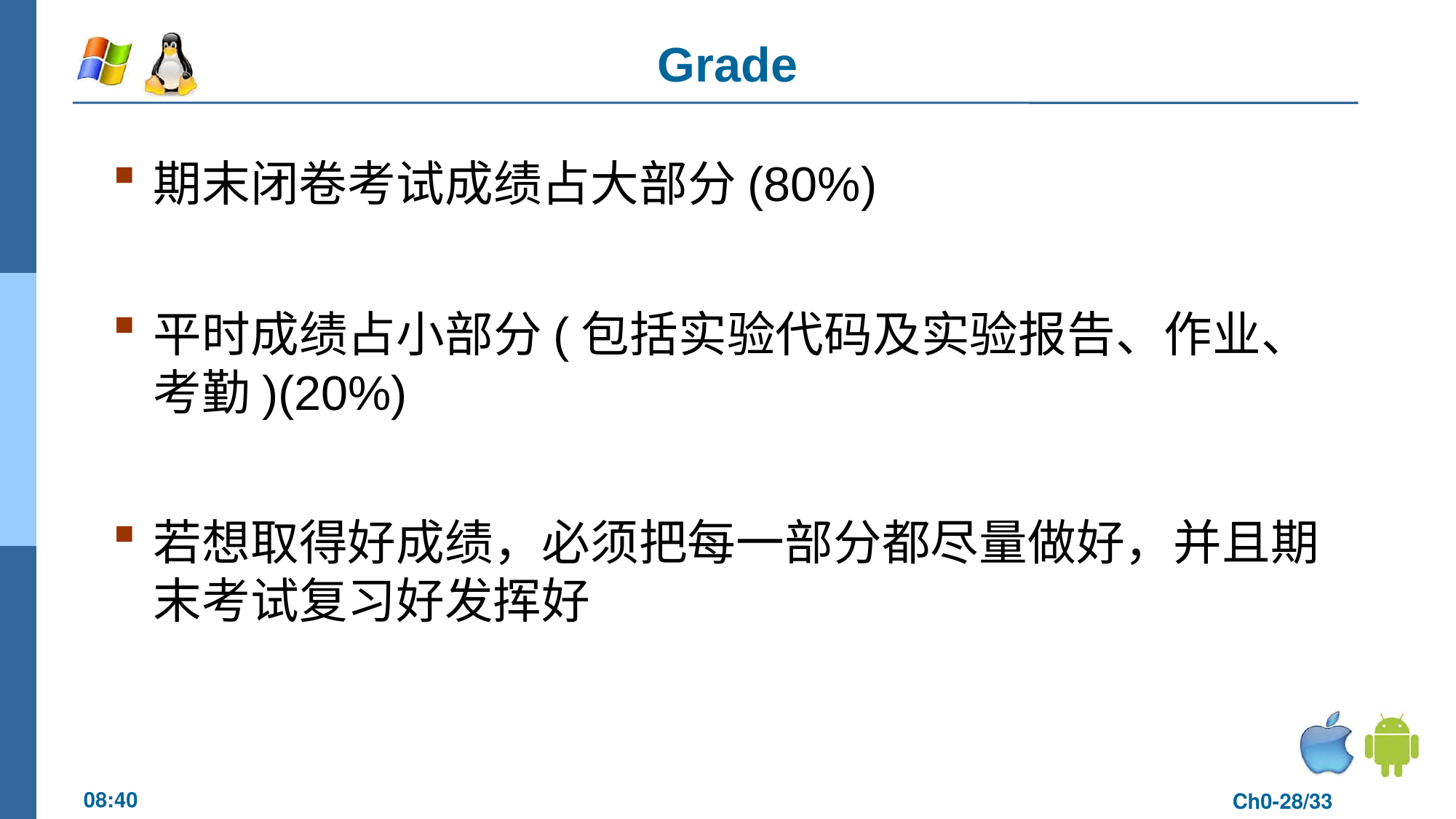

# Grade
期末闭卷考试成绩占大部分(80%)

平时成绩占小部分(包括实验代码及实验报告、作业、考勤)(20%)

若想取得好成绩，必须把每一部分都尽量做好，并且期末考试复习好发挥好